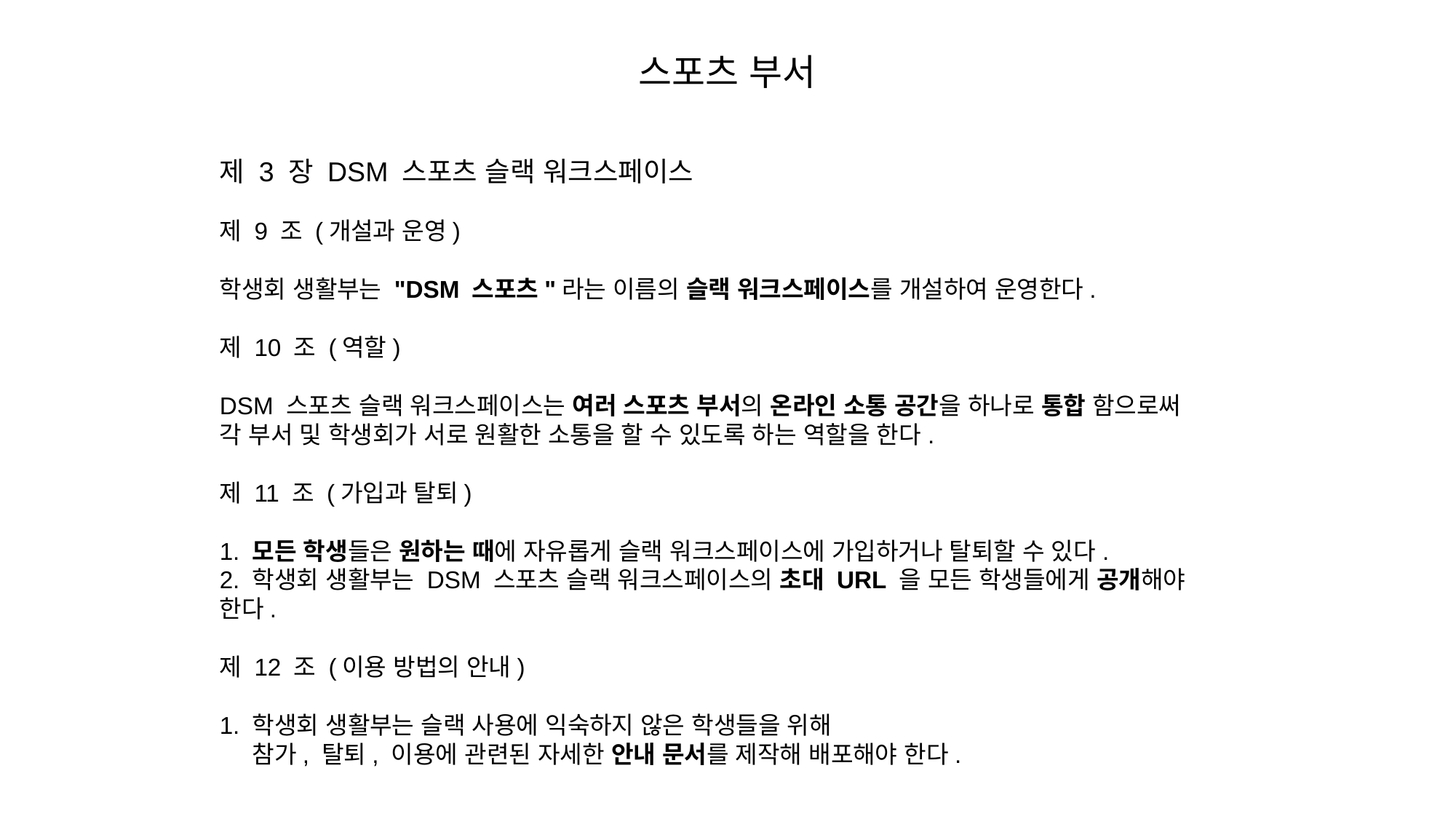

스포츠 부서
제 3 장 DSM 스포츠 슬랙 워크스페이스
제 9 조 (개설과 운영)
학생회 생활부는 "DSM 스포츠"라는 이름의 슬랙 워크스페이스를 개설하여 운영한다.
제 10 조 (역할)
DSM 스포츠 슬랙 워크스페이스는 여러 스포츠 부서의 온라인 소통 공간을 하나로 통합 함으로써
각 부서 및 학생회가 서로 원활한 소통을 할 수 있도록 하는 역할을 한다.
제 11 조 (가입과 탈퇴)
1. 모든 학생들은 원하는 때에 자유롭게 슬랙 워크스페이스에 가입하거나 탈퇴할 수 있다.
2. 학생회 생활부는 DSM 스포츠 슬랙 워크스페이스의 초대 URL 을 모든 학생들에게 공개해야 한다.
제 12 조 (이용 방법의 안내)
1. 학생회 생활부는 슬랙 사용에 익숙하지 않은 학생들을 위해
    참가, 탈퇴, 이용에 관련된 자세한 안내 문서를 제작해 배포해야 한다.